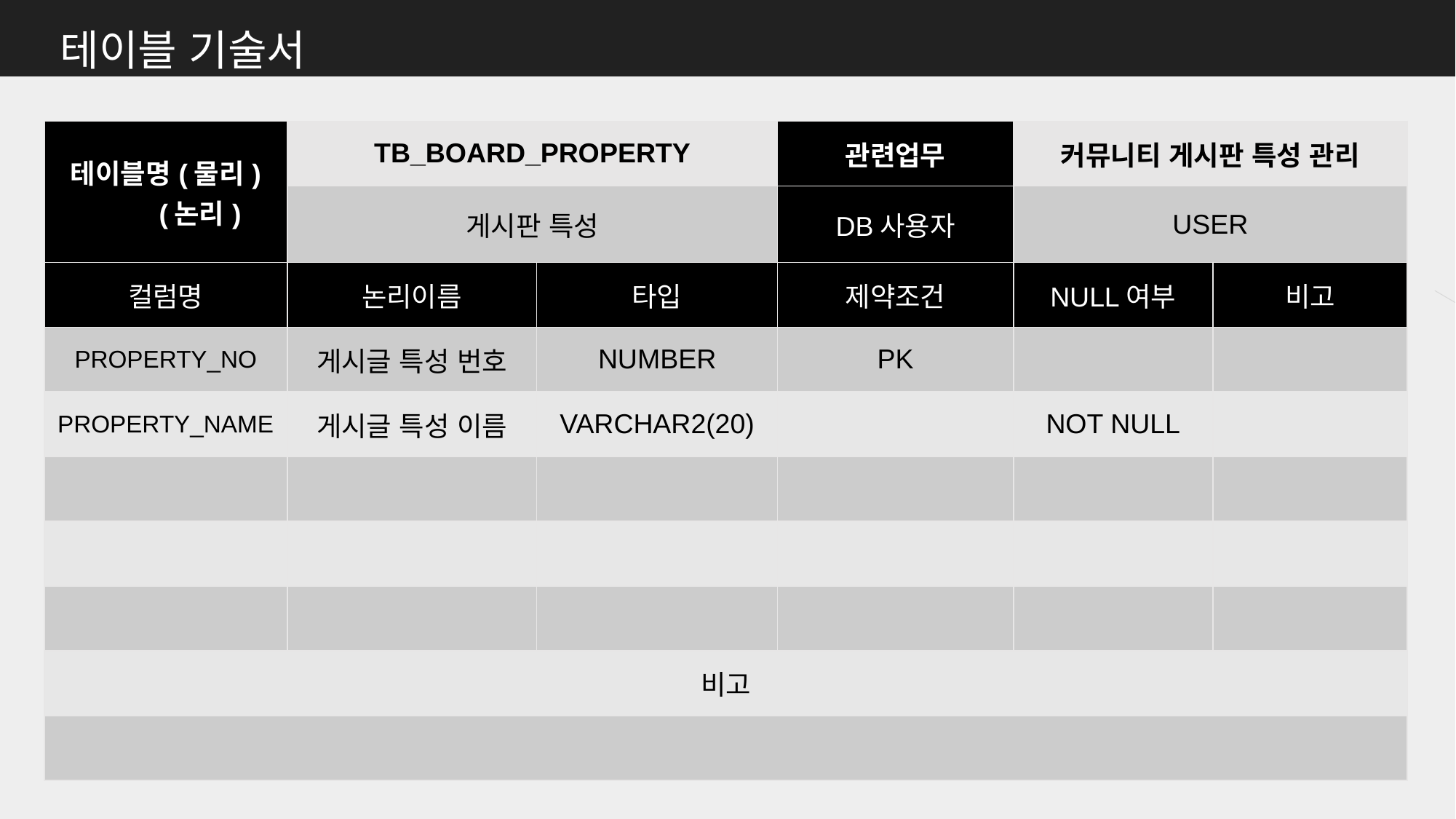

테이블 기술서

| 테이블명(물리) (논리) | TB\_BOARD\_PROPERTY |  | 관련업무 | 커뮤니티 게시판 특성 관리 |  |
| --- | --- | --- | --- | --- | --- |
|  | 게시판 특성 |  | DB사용자 | USER |  |
| 컬럼명 | 논리이름 | 타입 | 제약조건 | NULL여부 | 비고 |
| PROPERTY\_NO | 게시글 특성 번호 | NUMBER | PK |  |  |
| PROPERTY\_NAME | 게시글 특성 이름 | VARCHAR2(20) |  | NOT NULL |  |
|  |  |  |  |  |  |
|  |  |  |  |  |  |
|  |  |  |  |  |  |
| 비고 |  |  |  |  |  |
|  |  |  |  |  |  |